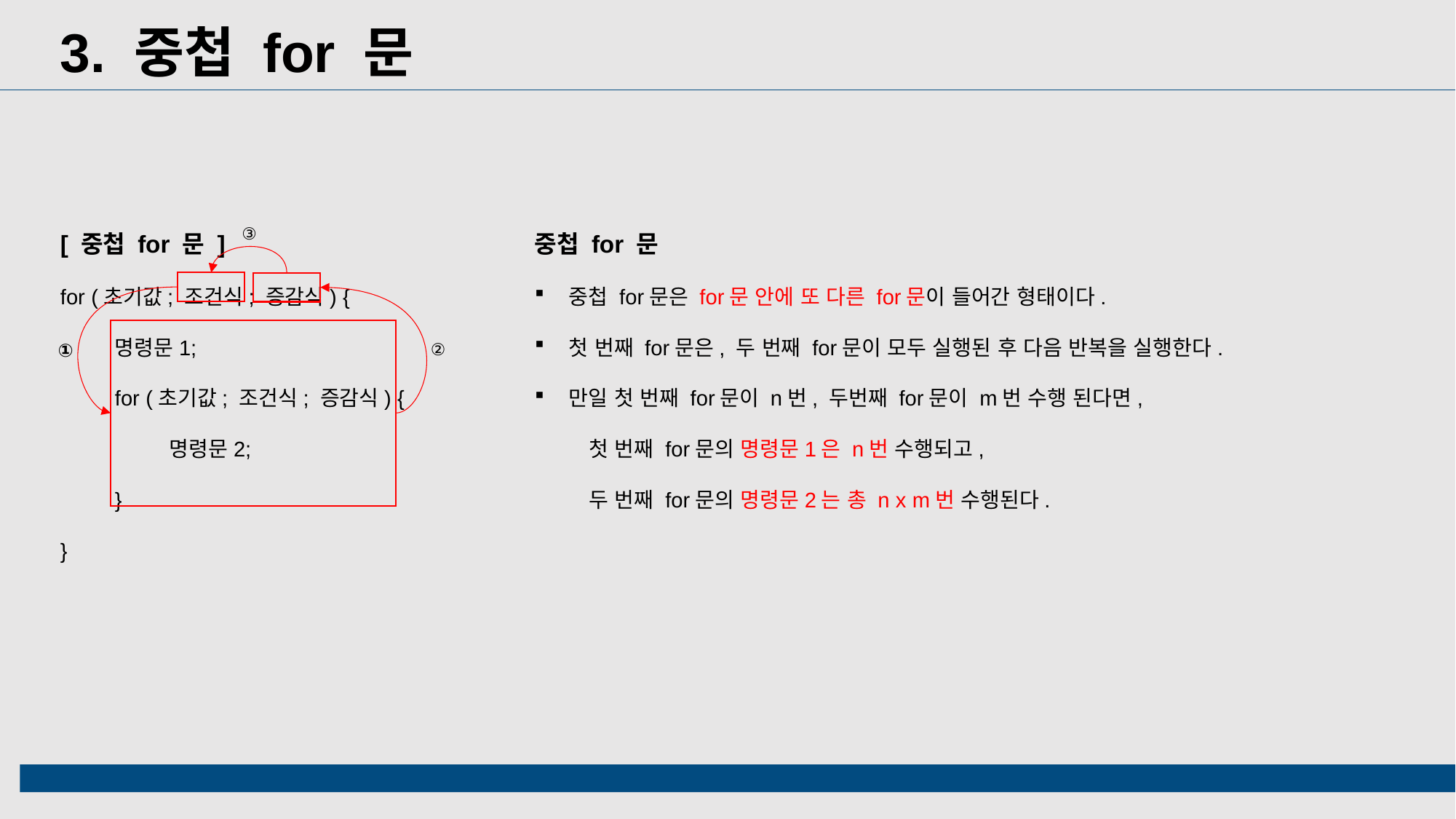

3. 중첩 for 문
중첩 for 문
중첩 for문은 for문 안에 또 다른 for문이 들어간 형태이다.
첫 번째 for문은, 두 번째 for문이 모두 실행된 후 다음 반복을 실행한다.
만일 첫 번째 for문이 n번, 두번째 for문이 m번 수행 된다면,
첫 번째 for문의 명령문1은 n번 수행되고,
두 번째 for문의 명령문2는 총 n x m번 수행된다.
[ 중첩 for 문 ]
for (초기값; 조건식; 증감식) {
명령문1;
for (초기값; 조건식; 증감식) {
명령문2;
}
}
③

②
①